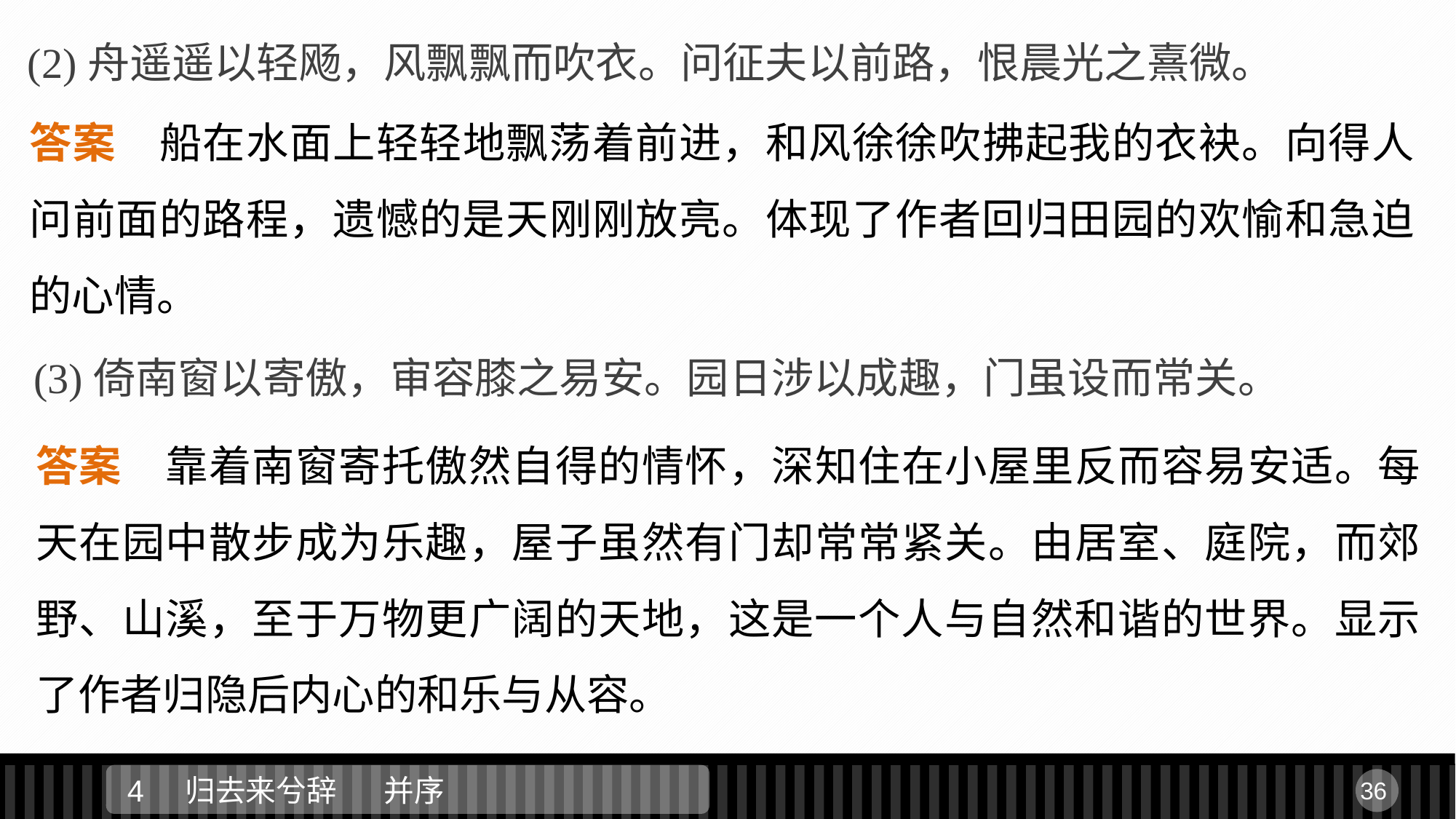

(2)舟遥遥以轻飏，风飘飘而吹衣。问征夫以前路，恨晨光之熹微。
答案　船在水面上轻轻地飘荡着前进，和风徐徐吹拂起我的衣袂。向得人问前面的路程，遗憾的是天刚刚放亮。体现了作者回归田园的欢愉和急迫的心情。
(3)倚南窗以寄傲，审容膝之易安。园日涉以成趣，门虽设而常关。
答案　靠着南窗寄托傲然自得的情怀，深知住在小屋里反而容易安适。每天在园中散步成为乐趣，屋子虽然有门却常常紧关。由居室、庭院，而郊野、山溪，至于万物更广阔的天地，这是一个人与自然和谐的世界。显示了作者归隐后内心的和乐与从容。